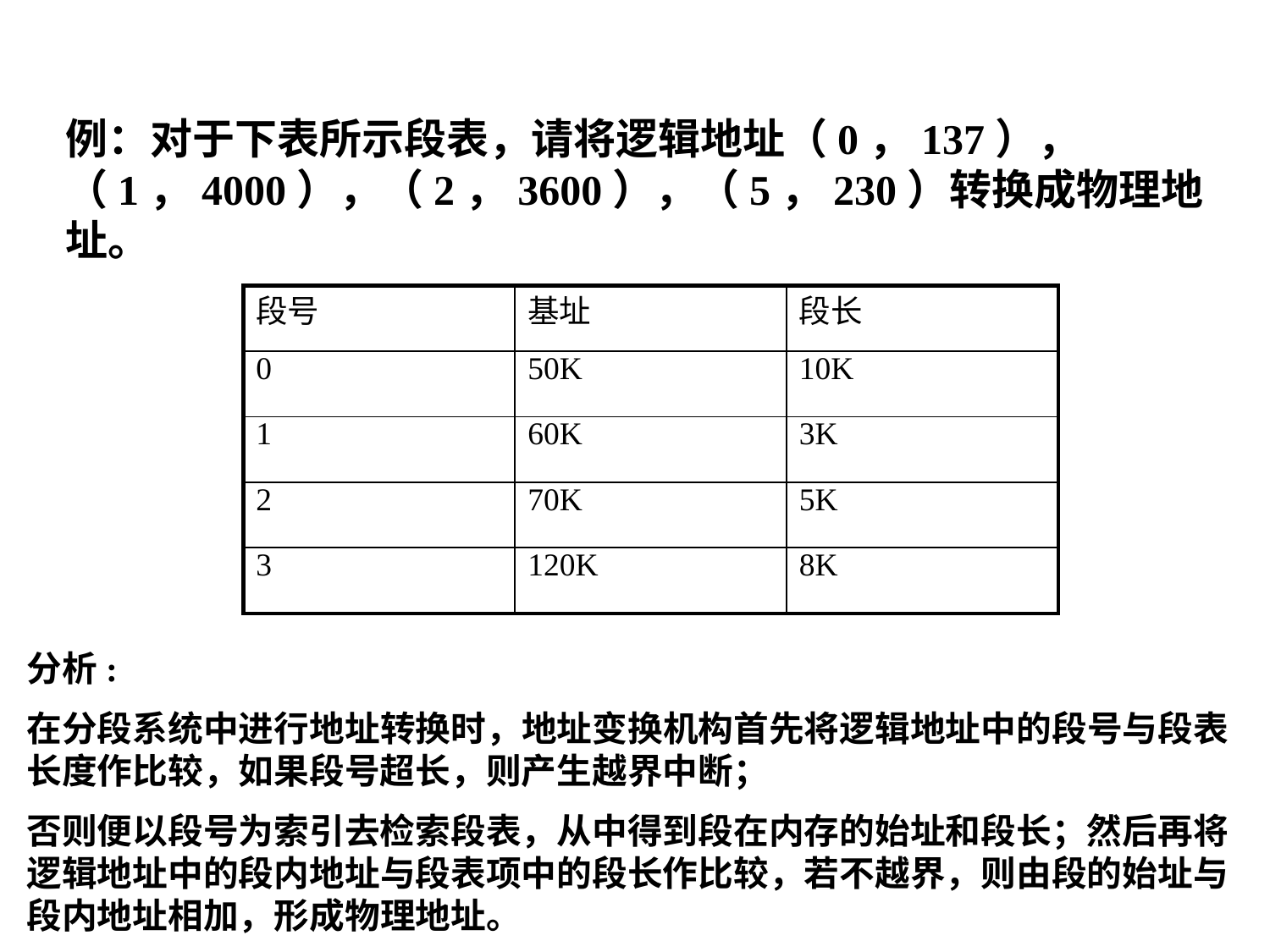

例：对于下表所示段表，请将逻辑地址（0，137），（1，4000），（2，3600），（5，230）转换成物理地址。

| 段号 | 基址 | 段长 |
| --- | --- | --- |
| 0 | 50K | 10K |
| 1 | 60K | 3K |
| 2 | 70K | 5K |
| 3 | 120K | 8K |
分析:
在分段系统中进行地址转换时，地址变换机构首先将逻辑地址中的段号与段表长度作比较，如果段号超长，则产生越界中断；
否则便以段号为索引去检索段表，从中得到段在内存的始址和段长；然后再将逻辑地址中的段内地址与段表项中的段长作比较，若不越界，则由段的始址与段内地址相加，形成物理地址。